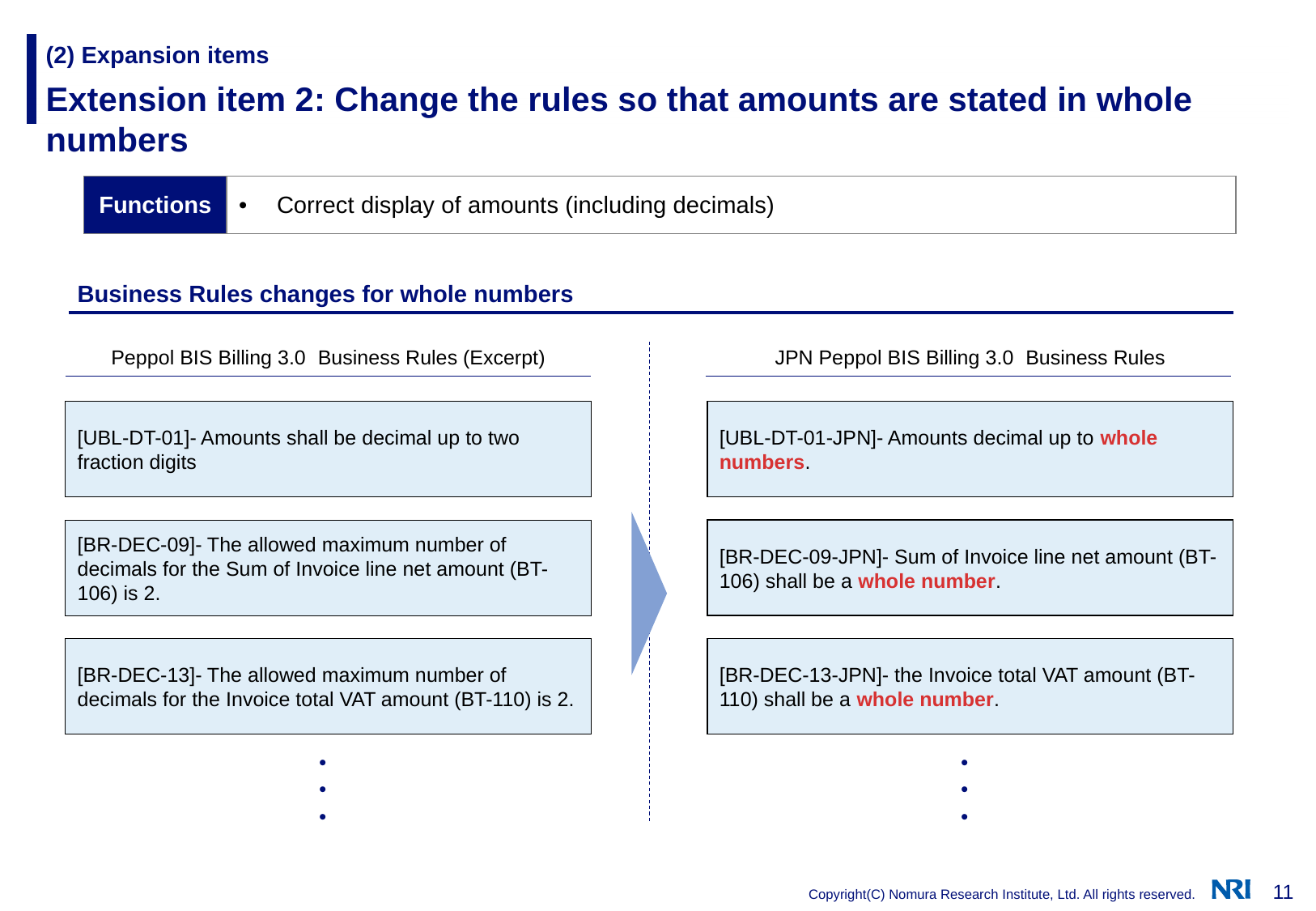

# (2) Expansion items
Extension item 2: Change the rules so that amounts are stated in whole numbers
| Functions | Correct display of amounts (including decimals) |
| --- | --- |
Business Rules changes for whole numbers
Peppol BIS Billing 3.0  Business Rules (Excerpt)
JPN Peppol BIS Billing 3.0  Business Rules
[UBL-DT-01-JPN]- Amounts decimal up to whole numbers.
[UBL-DT-01]- Amounts shall be decimal up to two fraction digits
[BR-DEC-09-JPN]- Sum of Invoice line net amount (BT-106) shall be a whole number.
[BR-DEC-09]- The allowed maximum number of decimals for the Sum of Invoice line net amount (BT-106) is 2.

[BR-DEC-13-JPN]- the Invoice total VAT amount (BT-110) shall be a whole number.
[BR-DEC-13]- The allowed maximum number of decimals for the Invoice total VAT amount (BT-110) is 2.
・・・
・・・